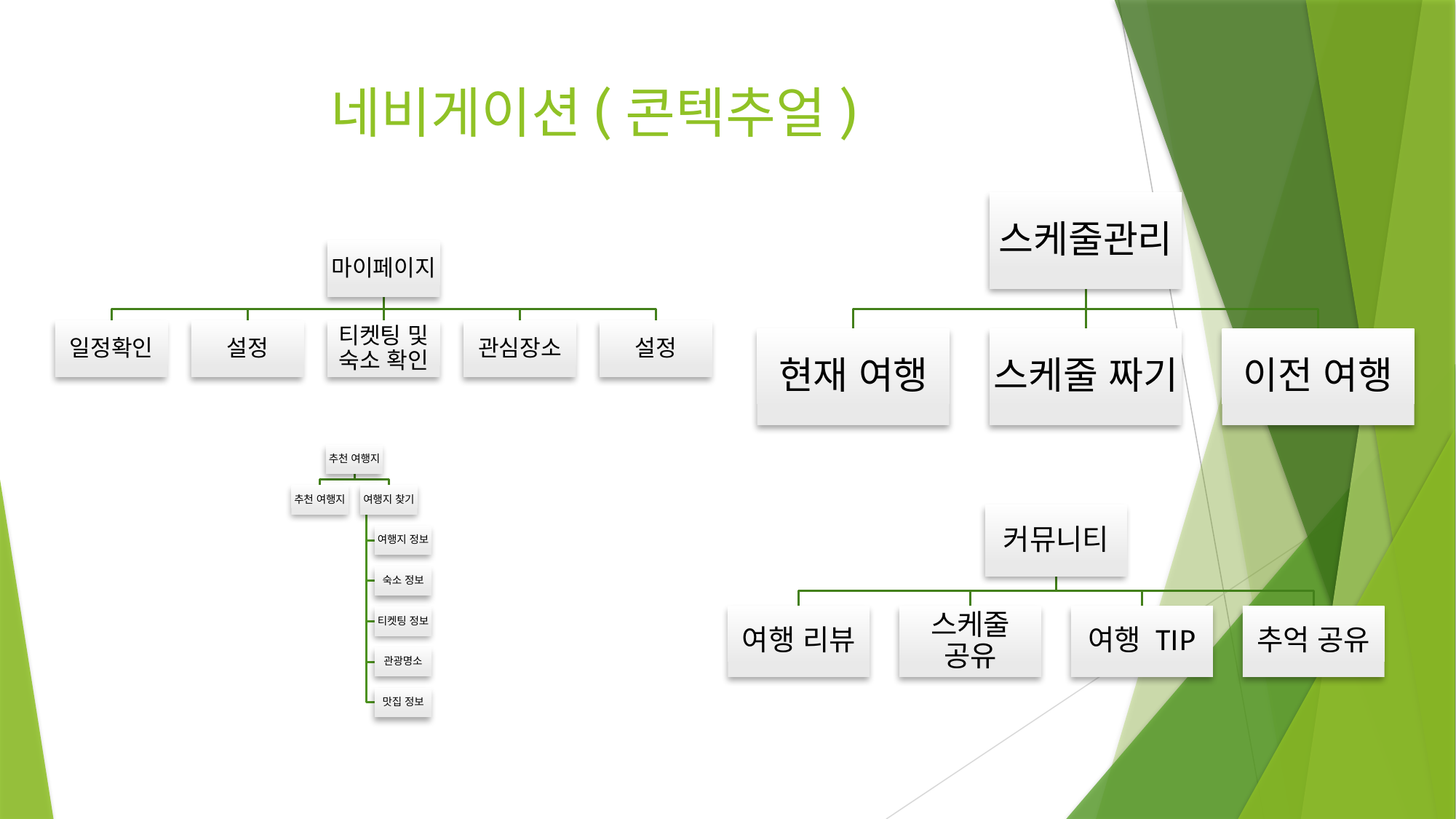

# 네비게이션(콘텍추얼)
스케줄관리
현재 여행
스케줄 짜기
이전 여행
마이페이지
일정확인
설정
티켓팅 및 숙소 확인
관심장소
설정
추천 여행지
추천 여행지
여행지 찾기
여행지 정보
숙소 정보
티켓팅 정보
관광명소
맛집 정보
커뮤니티
여행 리뷰
스케줄 공유
여행 TIP
추억 공유